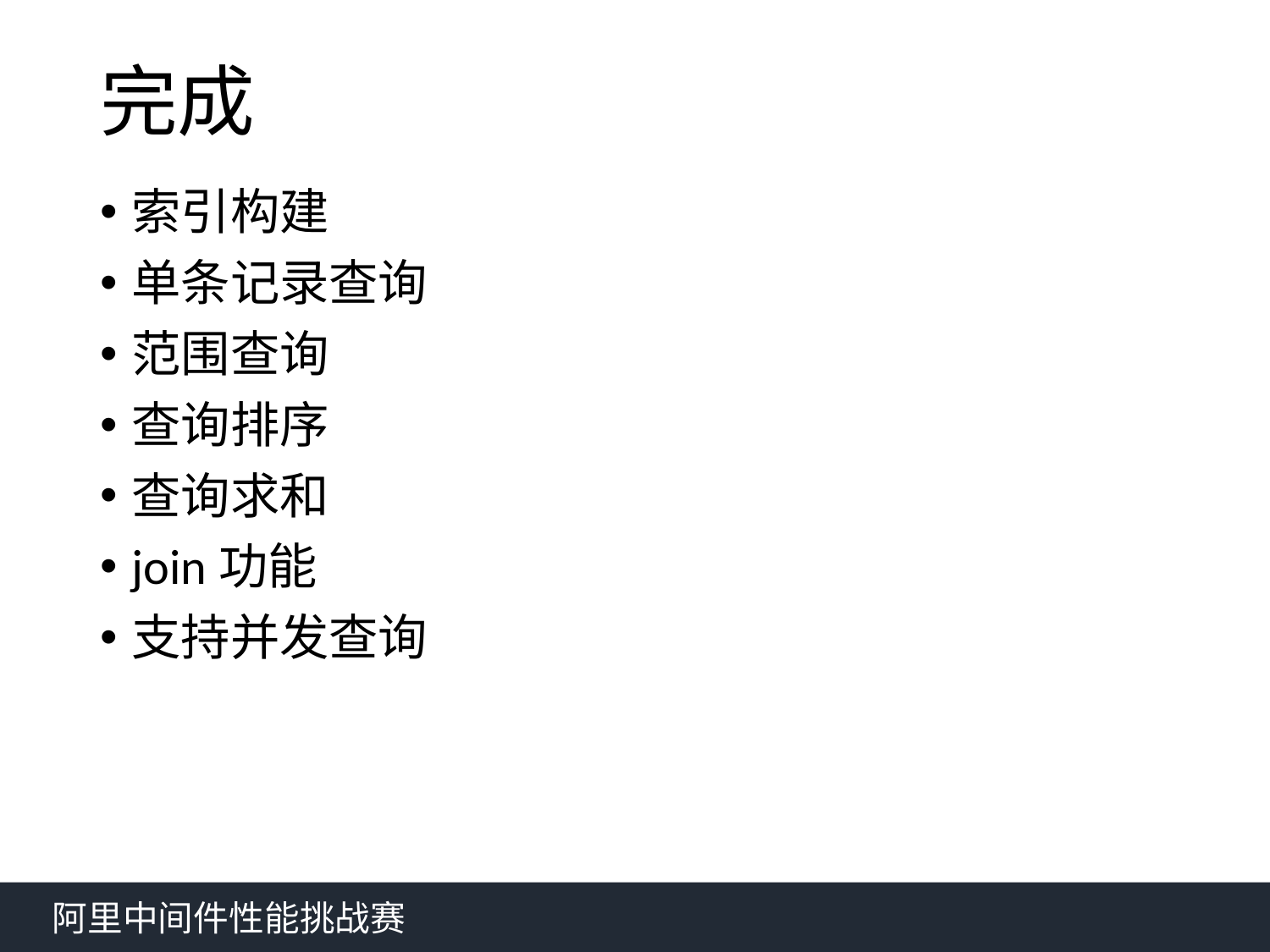

# 完成
索引构建
单条记录查询
范围查询
查询排序
查询求和
join功能
支持并发查询